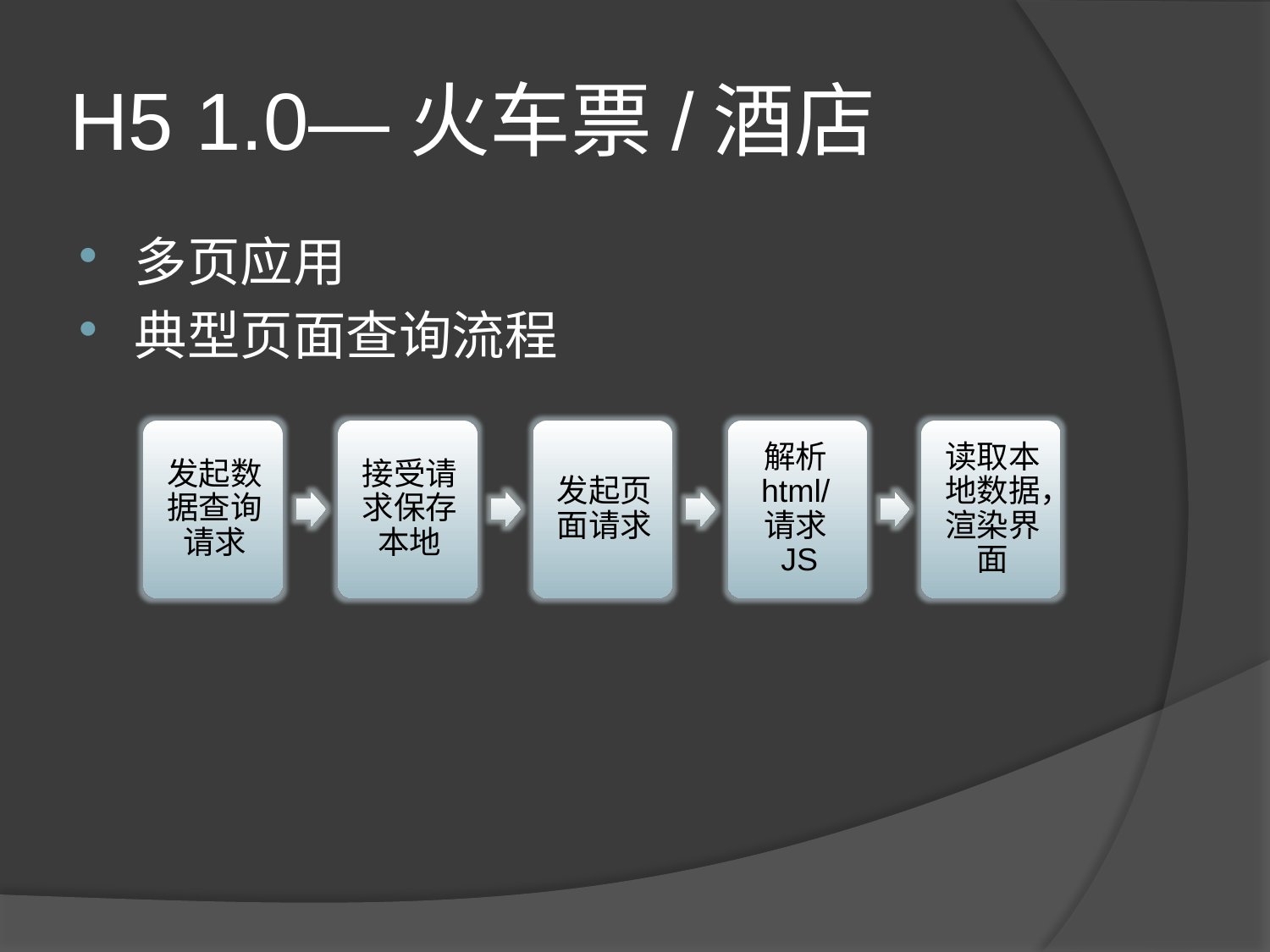

# H5 1.0—火车票/酒店
多页应用
典型页面查询流程

发起数据查询请求

接受请求保存本地

发起页面请求

解析html/请求JS

读取本地数据，渲染界面